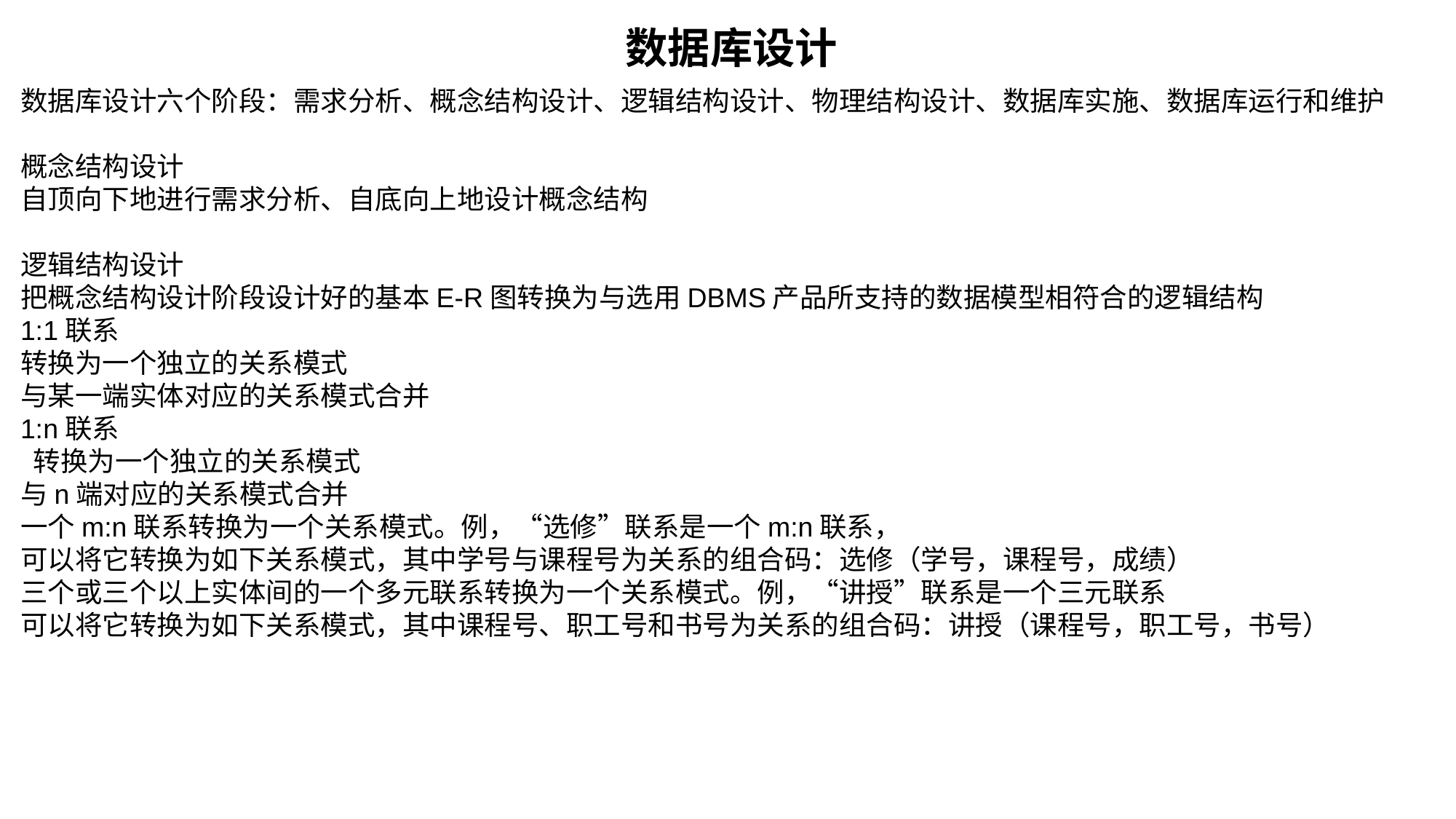

数据库设计

数据库设计六个阶段：需求分析、概念结构设计、逻辑结构设计、物理结构设计、数据库实施、数据库运行和维护

概念结构设计
自顶向下地进行需求分析、自底向上地设计概念结构

逻辑结构设计
把概念结构设计阶段设计好的基本E-R图转换为与选用DBMS产品所支持的数据模型相符合的逻辑结构
1:1联系
转换为一个独立的关系模式
与某一端实体对应的关系模式合并
1:n联系
 转换为一个独立的关系模式
与n端对应的关系模式合并
一个m:n联系转换为一个关系模式。例，“选修”联系是一个m:n联系，
可以将它转换为如下关系模式，其中学号与课程号为关系的组合码：选修（学号，课程号，成绩）
三个或三个以上实体间的一个多元联系转换为一个关系模式。例，“讲授”联系是一个三元联系
可以将它转换为如下关系模式，其中课程号、职工号和书号为关系的组合码：讲授（课程号，职工号，书号）